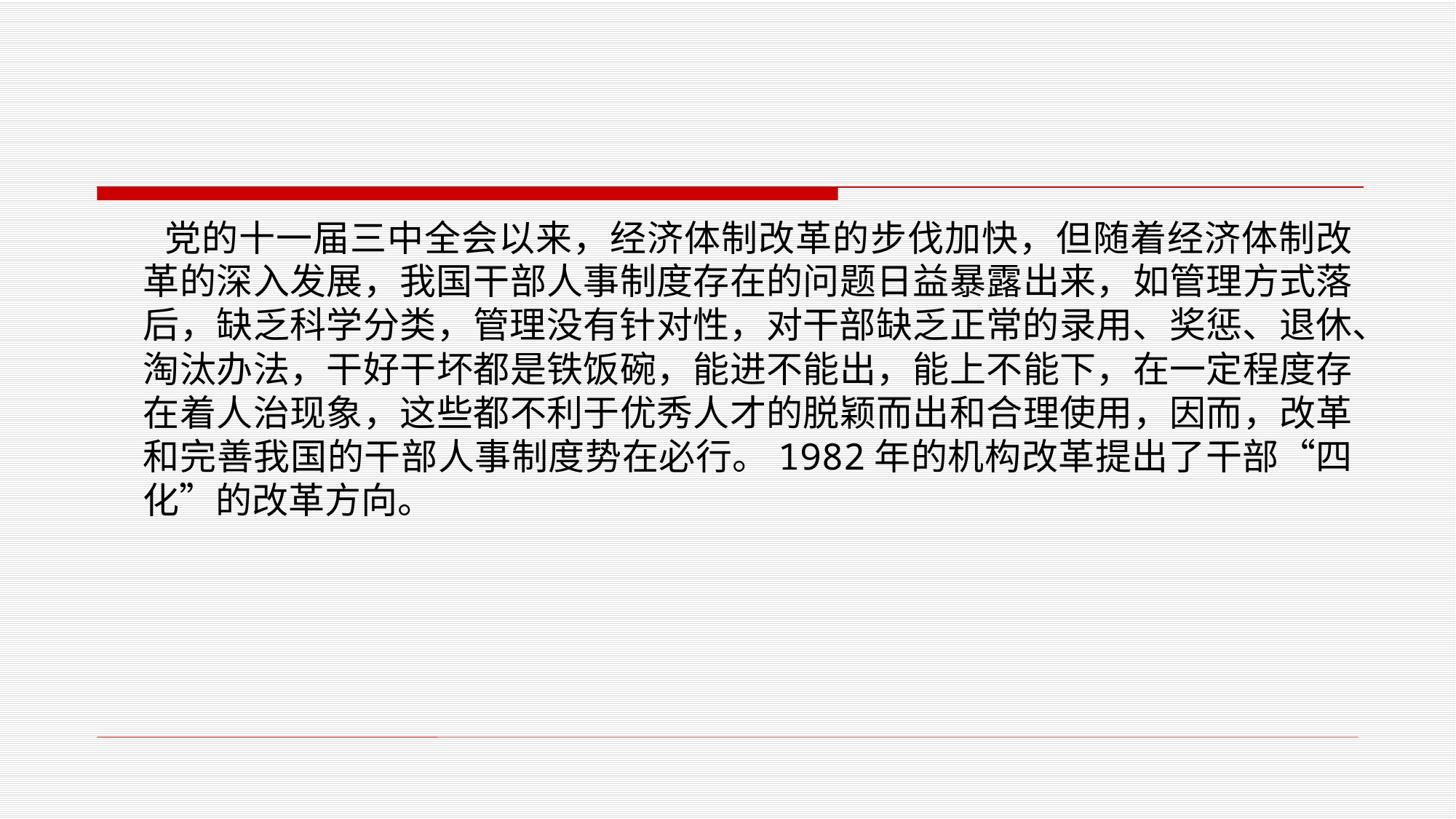

#

      党的十一届三中全会以来，经济体制改革的步伐加快，但随着经济体制改革的深入发展，我国干部人事制度存在的问题日益暴露出来，如管理方式落后，缺乏科学分类，管理没有针对性，对干部缺乏正常的录用、奖惩、退休、淘汰办法，干好干坏都是铁饭碗，能进不能出，能上不能下，在一定程度存在着人治现象，这些都不利于优秀人才的脱颖而出和合理使用，因而，改革和完善我国的干部人事制度势在必行。1982年的机构改革提出了干部“四化”的改革方向。